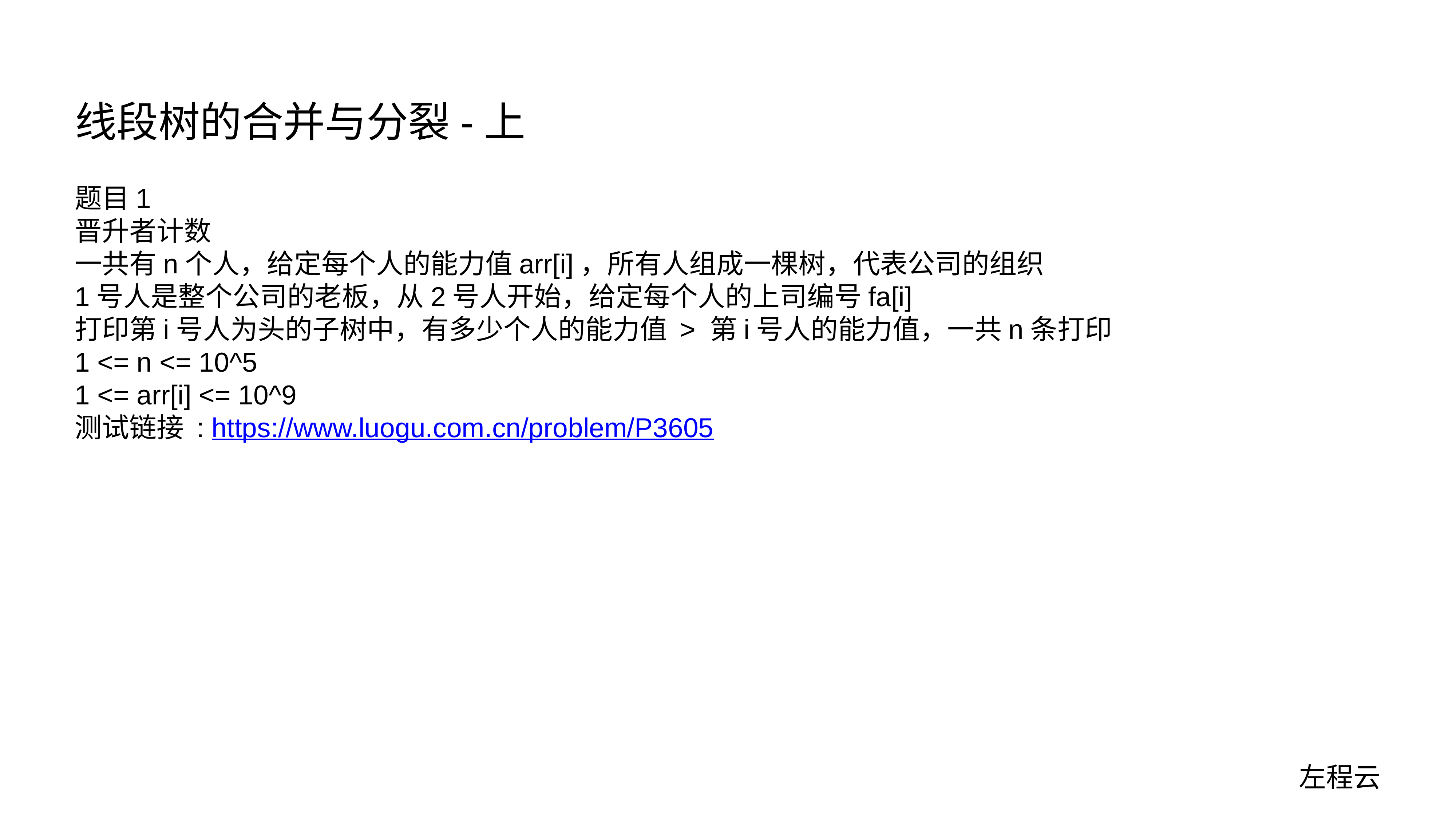

# 线段树的合并与分裂-上
题目1
晋升者计数
一共有n个人，给定每个人的能力值arr[i]，所有人组成一棵树，代表公司的组织
1号人是整个公司的老板，从2号人开始，给定每个人的上司编号fa[i]
打印第i号人为头的子树中，有多少个人的能力值 > 第i号人的能力值，一共n条打印
1 <= n <= 10^5
1 <= arr[i] <= 10^9
测试链接 : https://www.luogu.com.cn/problem/P3605

左程云